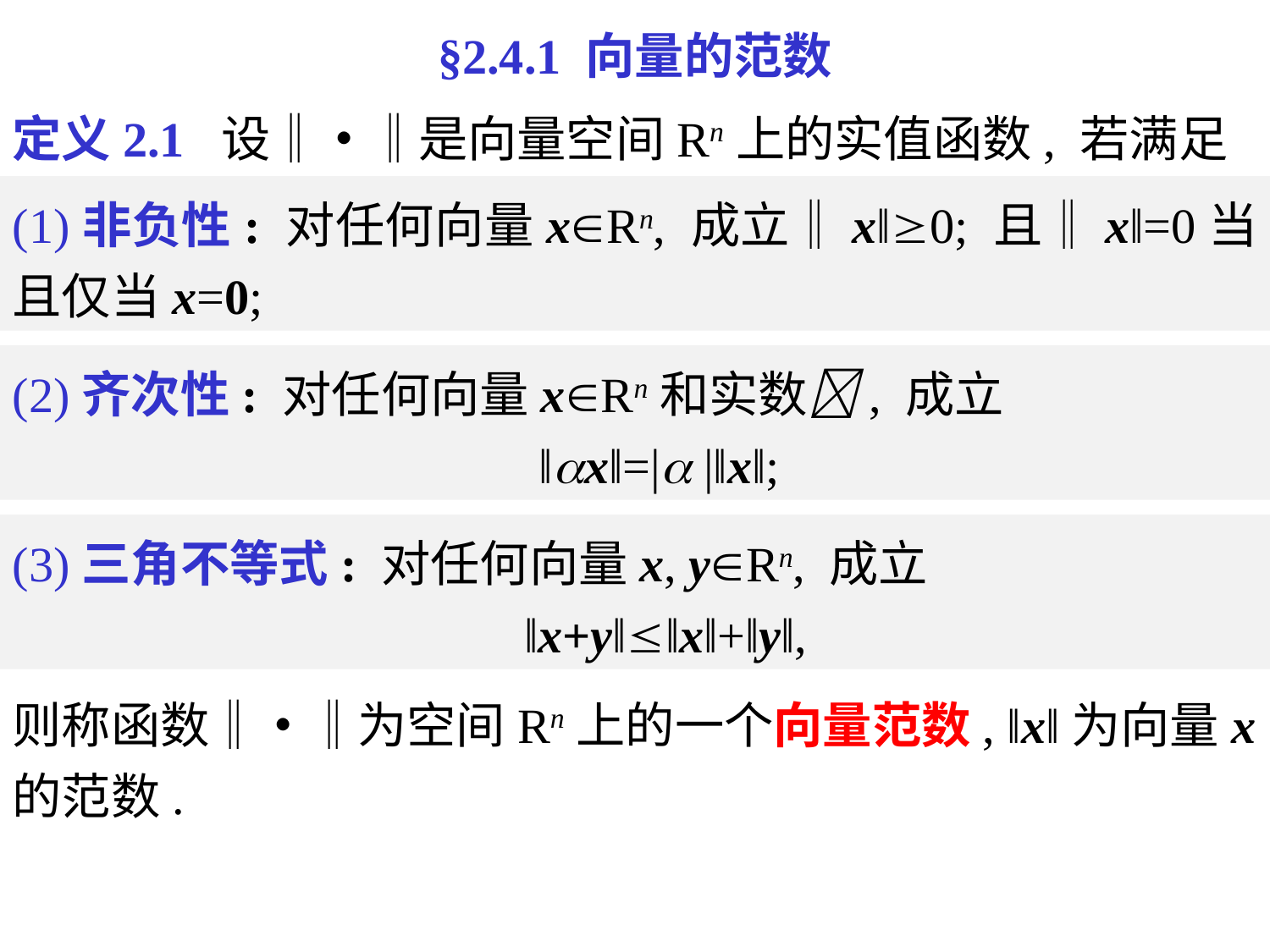

§2.4.1 向量的范数
定义2.1  设‖•‖是向量空间Rn上的实值函数, 若满足条件:
(1)非负性: 对任何向量x∈Rn, 成立‖x‖≥0; 且‖x‖=0当且仅当x=0;
(2)齐次性: 对任何向量x∈Rn和实数α, 成立
    ‖αx‖=|α |‖x‖;
(3)三角不等式: 对任何向量x, y∈Rn, 成立
     ‖x+y‖≤‖x‖+‖y‖,
则称函数‖•‖为空间Rn上的一个向量范数, ‖x‖为向量x的范数.